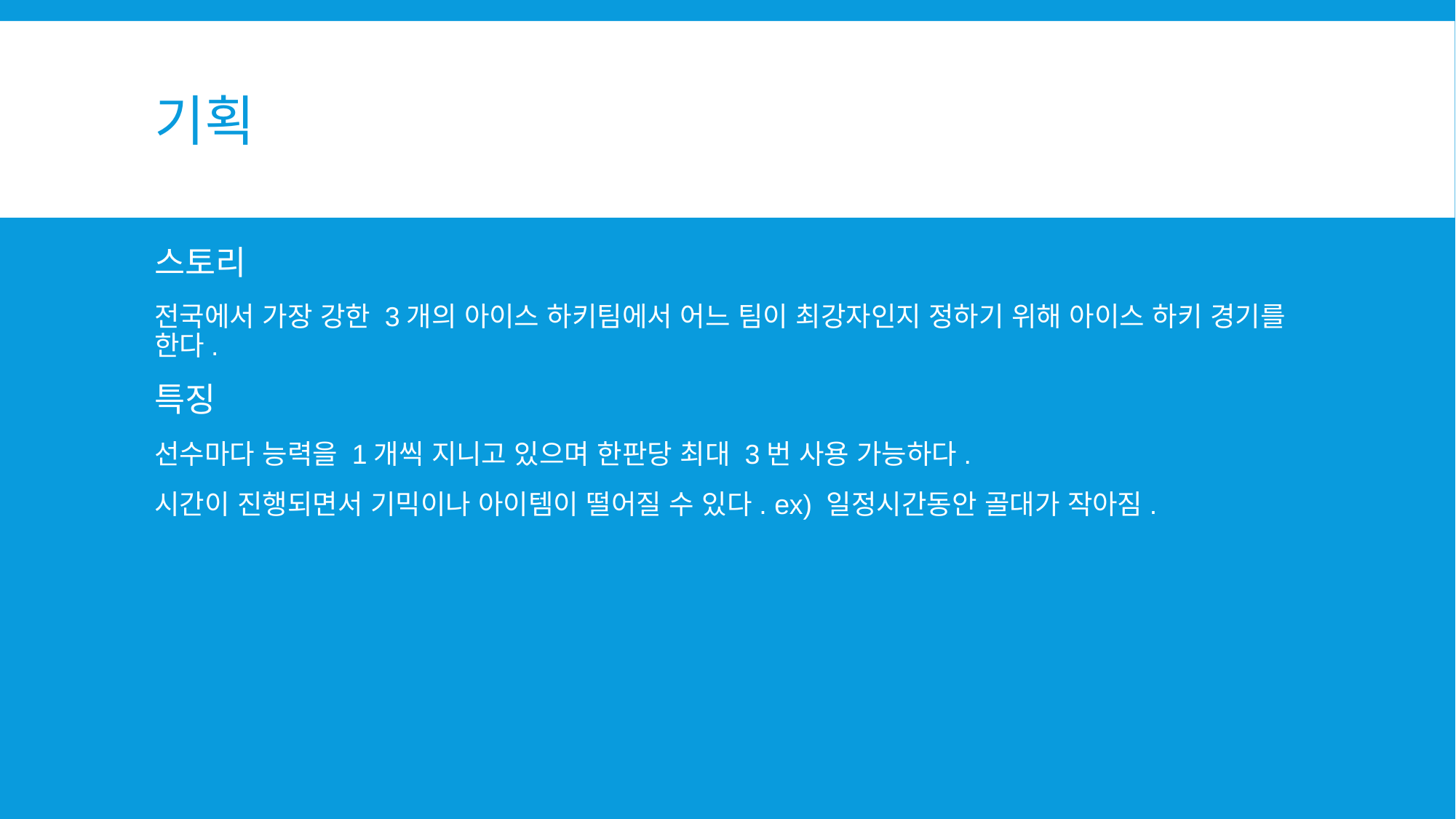

# 기획
스토리
전국에서 가장 강한 3개의 아이스 하키팀에서 어느 팀이 최강자인지 정하기 위해 아이스 하키 경기를 한다.
특징
선수마다 능력을 1개씩 지니고 있으며 한판당 최대 3번 사용 가능하다.
시간이 진행되면서 기믹이나 아이템이 떨어질 수 있다. ex) 일정시간동안 골대가 작아짐.